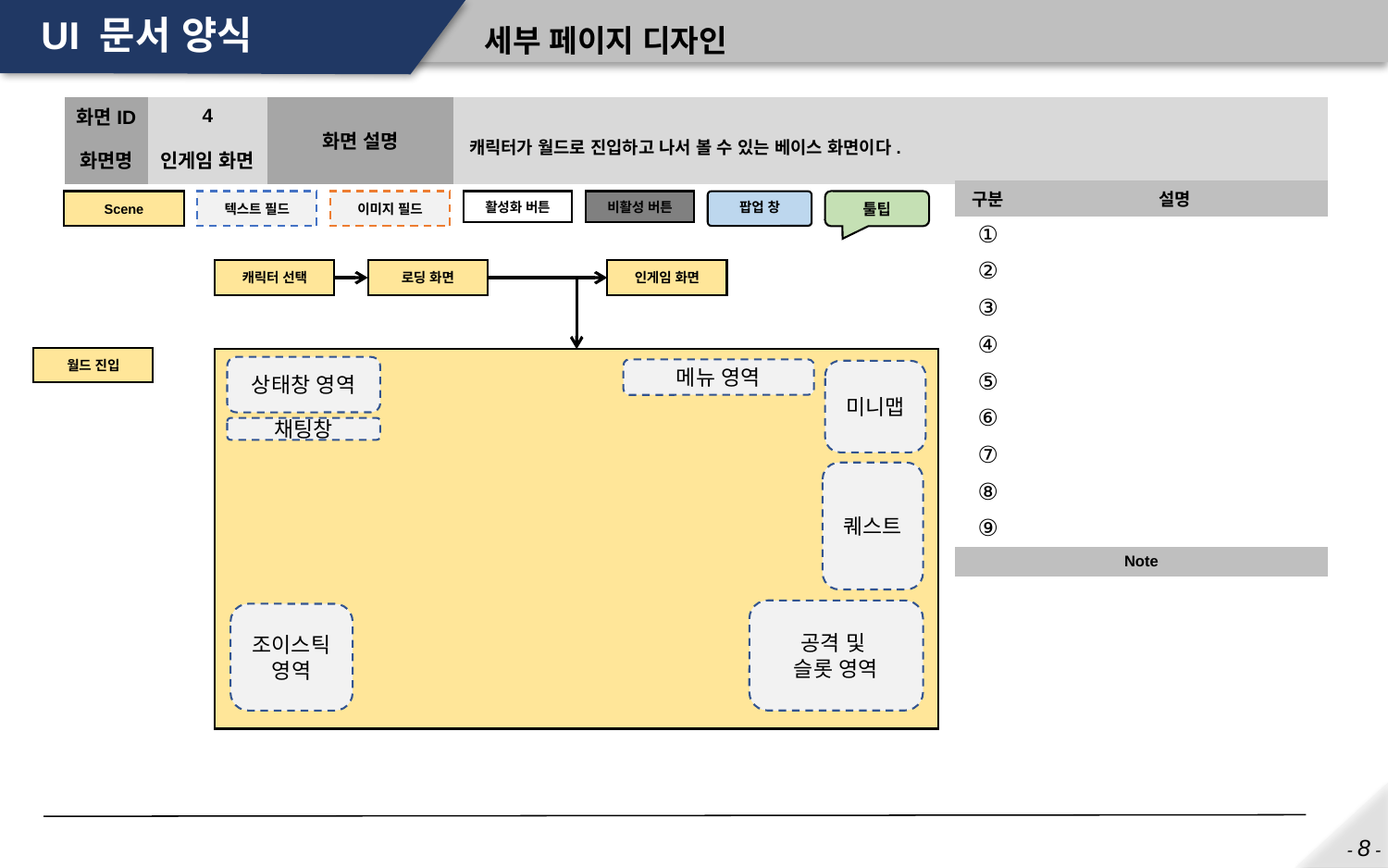

# UI 문서 양식
세부 페이지 디자인
| 화면ID | 4 | 화면 설명 | 캐릭터가 월드로 진입하고 나서 볼 수 있는 베이스 화면이다. |
| --- | --- | --- | --- |
| 화면명 | 인게임 화면 |  |  |
| 구분 | 설명 |
| --- | --- |
| ① |  |
| ② |  |
| ③ |  |
| ④ |  |
| ⑤ |  |
| ⑥ |  |
| ⑦ |  |
| ⑧ |  |
| ⑨ |  |
| Note |  |
|  |  |
캐릭터 선택
로딩 화면
인게임 화면
월드 진입

상태창 영역
메뉴 영역
미니맵
채팅창
퀘스트
공격 및
슬롯 영역
조이스틱 영역